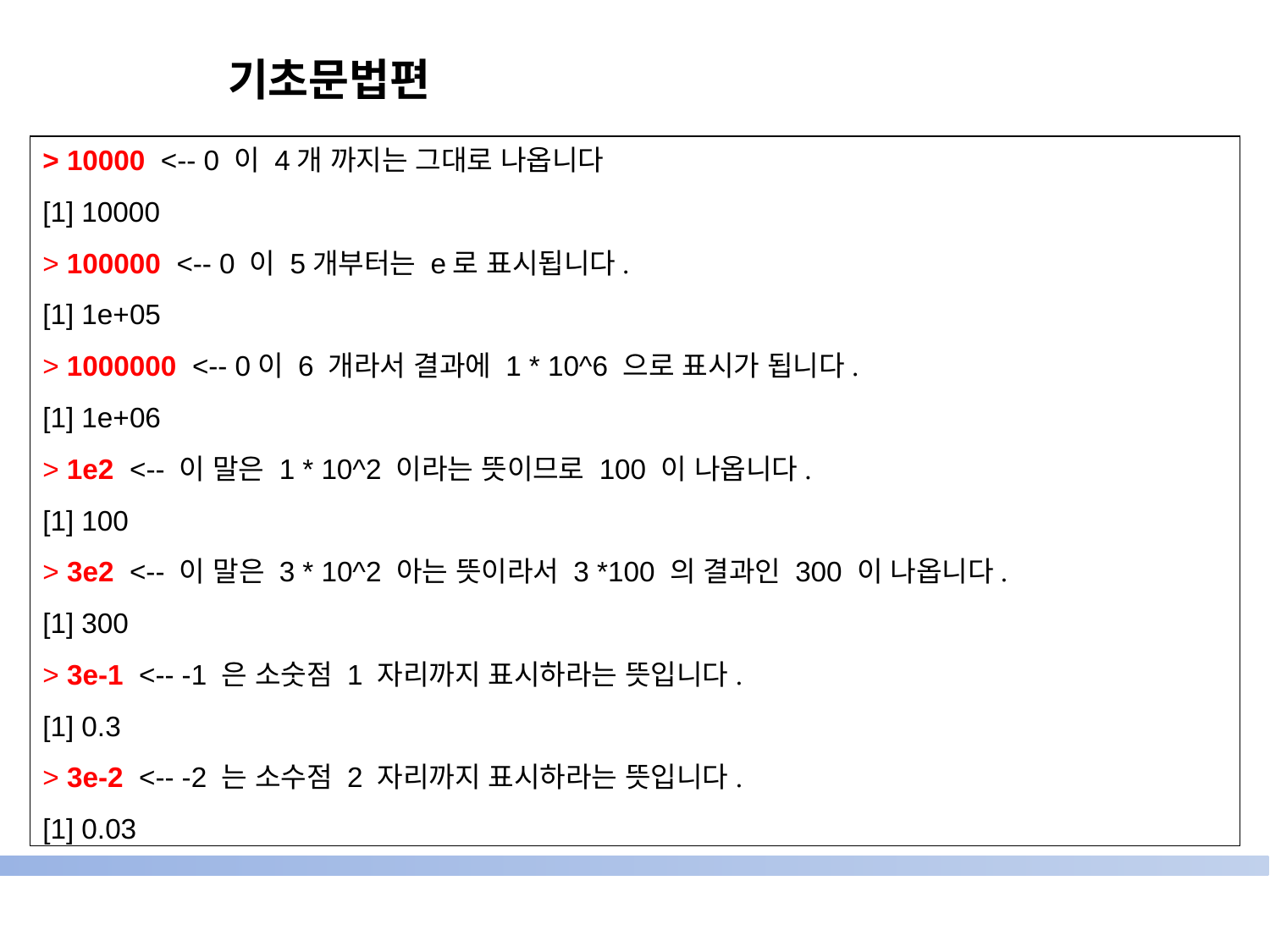

기초문법편
> 10000  <-- 0 이 4개 까지는 그대로 나옵니다
[1] 10000
> 100000  <-- 0 이 5개부터는 e로 표시됩니다.
[1] 1e+05
> 1000000  <-- 0이 6 개라서 결과에 1 * 10^6 으로 표시가 됩니다.
[1] 1e+06
> 1e2  <-- 이 말은 1 * 10^2 이라는 뜻이므로 100 이 나옵니다.
[1] 100
> 3e2  <-- 이 말은 3 * 10^2 아는 뜻이라서 3 *100 의 결과인 300 이 나옵니다.
[1] 300
> 3e-1  <-- -1 은 소숫점 1 자리까지 표시하라는 뜻입니다.
[1] 0.3
> 3e-2  <-- -2 는 소수점 2 자리까지 표시하라는 뜻입니다.
[1] 0.03